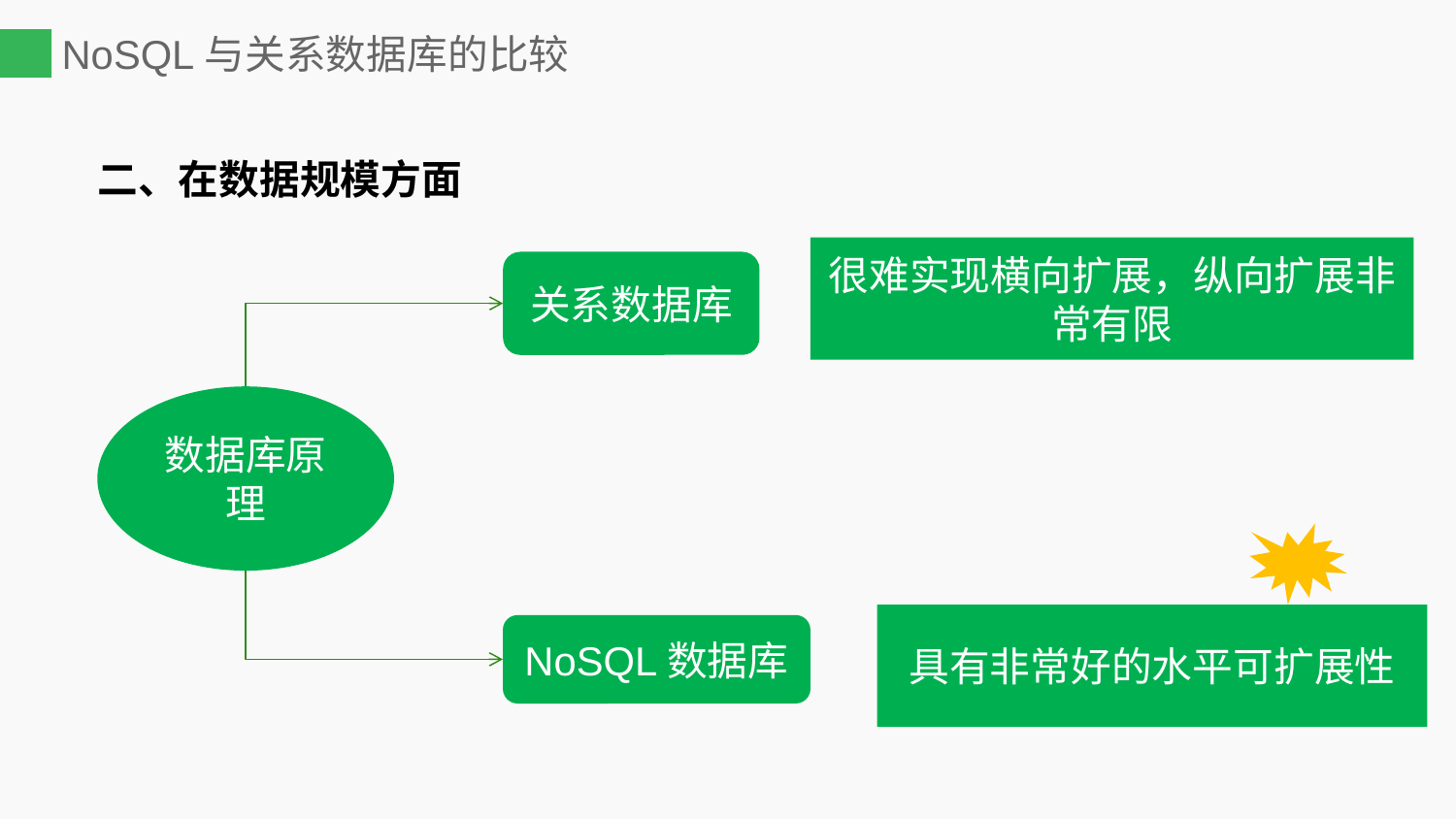

# NoSQL与关系数据库的比较
二、在数据规模方面
很难实现横向扩展，纵向扩展非常有限
关系数据库
数据库原理

具有非常好的水平可扩展性
NoSQL数据库